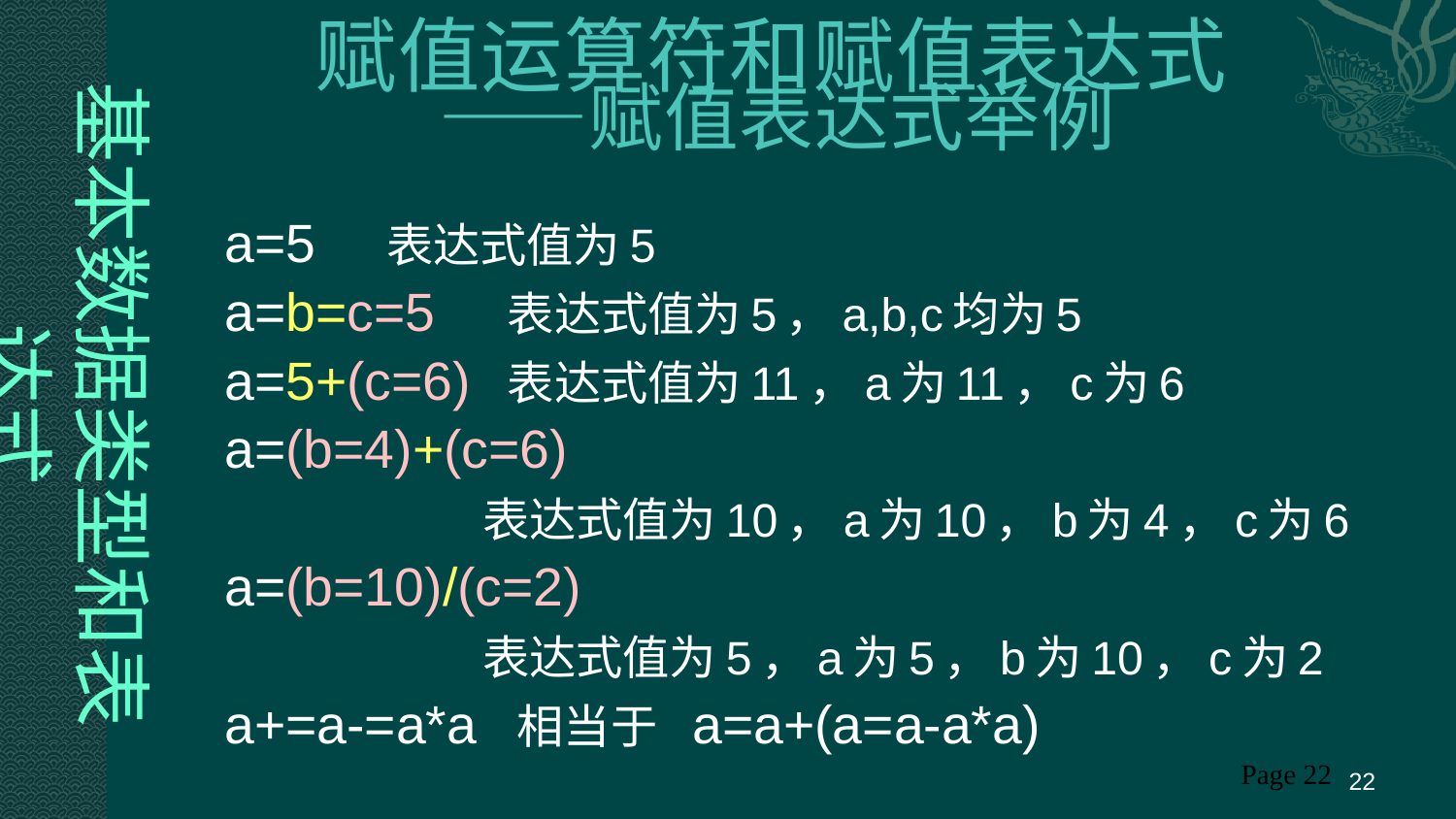

# 赋值运算符和赋值表达式 ——赋值表达式举例
基本数据类型和表达式
a=5	表达式值为5
a=b=c=5	表达式值为5，a,b,c均为5
a=5+(c=6)	表达式值为11，a为11，c为6
a=(b=4)+(c=6)
	                 表达式值为10，a为10，b为4，c为6
a=(b=10)/(c=2)
	                 表达式值为5，a为5，b为10，c为2
a+=a-=a*a  相当于  a=a+(a=a-a*a)
Page 22
22